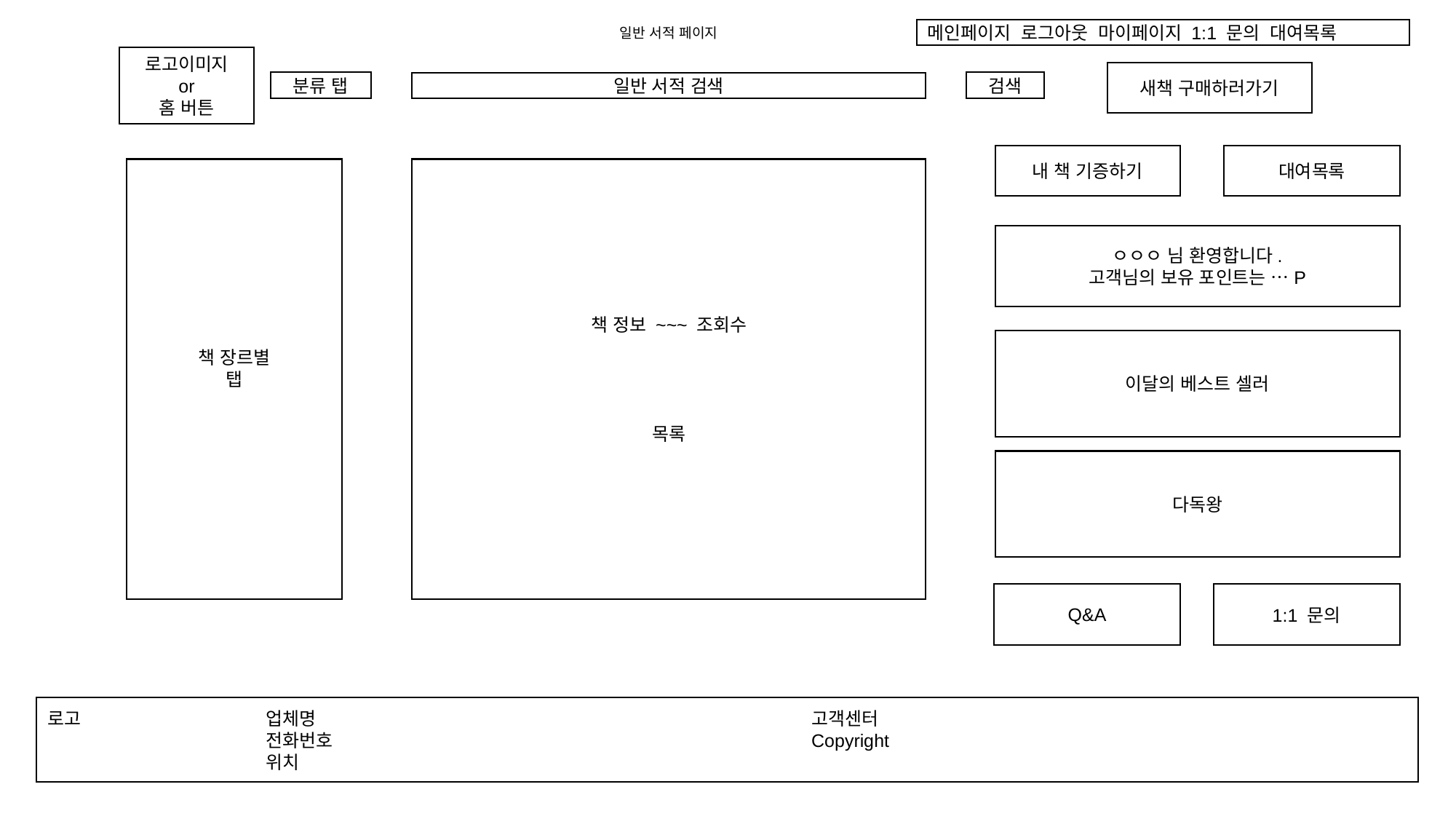

메인페이지  로그아웃  마이페이지 1:1 문의  대여목록
일반 서적 페이지
로고이미지
or
홈 버튼
새책 구매하러가기
분류 탭
검색
일반 서적 검색
내 책 기증하기
대여목록
책 장르별
탭

책 정보 ~~~ 조회수

목록
ㅇㅇㅇ 님 환영합니다.
고객님의 보유 포인트는 …P
이달의 베스트 셀러
다독왕
Q&A
1:1 문의
로고		업체명					고객센터
		전화번호					Copyright
		위치